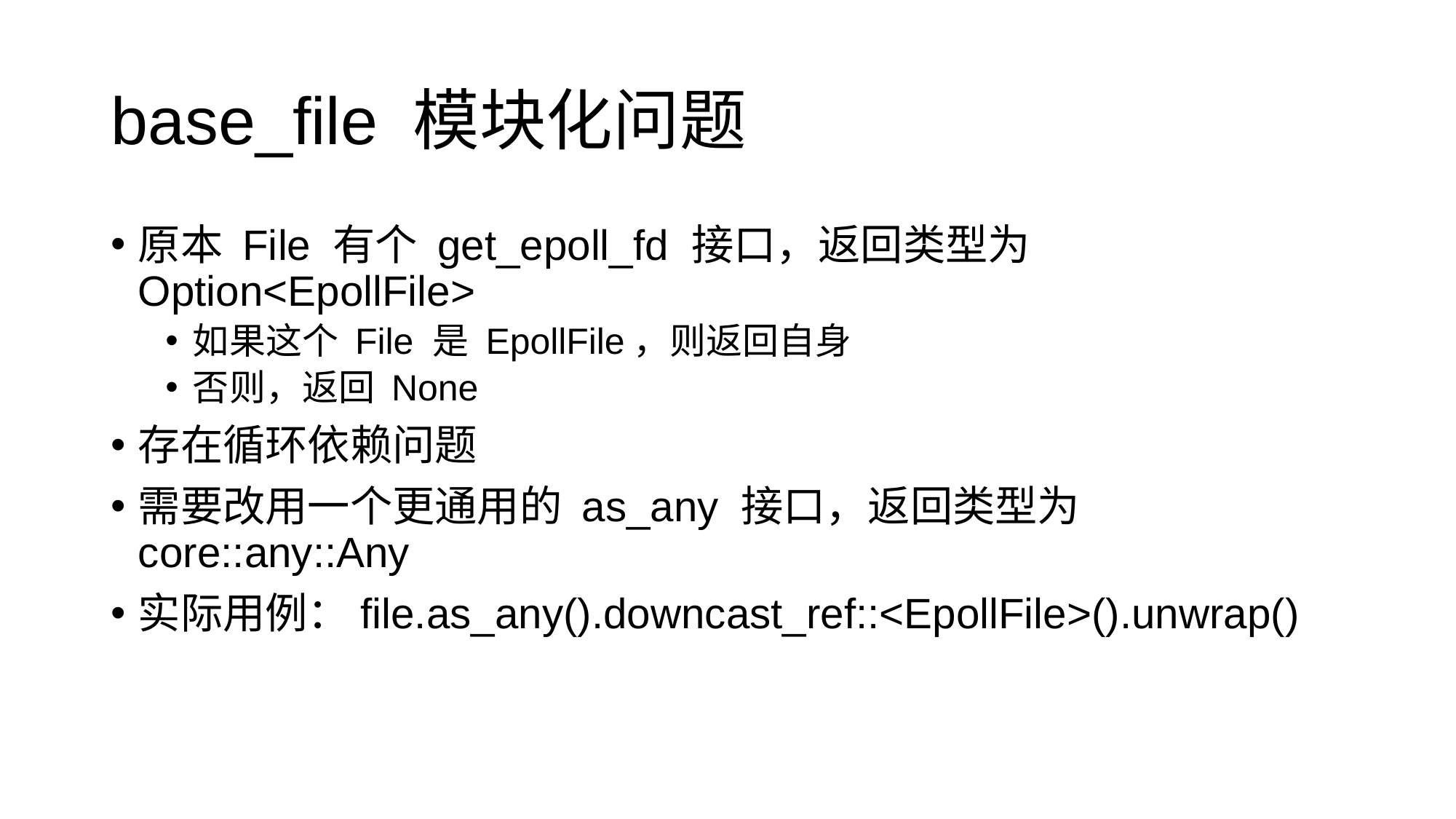

# base_file 模块化问题
原本 File 有个 get_epoll_fd 接口，返回类型为 Option<EpollFile>
如果这个 File 是 EpollFile，则返回自身
否则，返回 None
存在循环依赖问题
需要改用一个更通用的 as_any 接口，返回类型为 core::any::Any
实际用例：file.as_any().downcast_ref::<EpollFile>().unwrap()